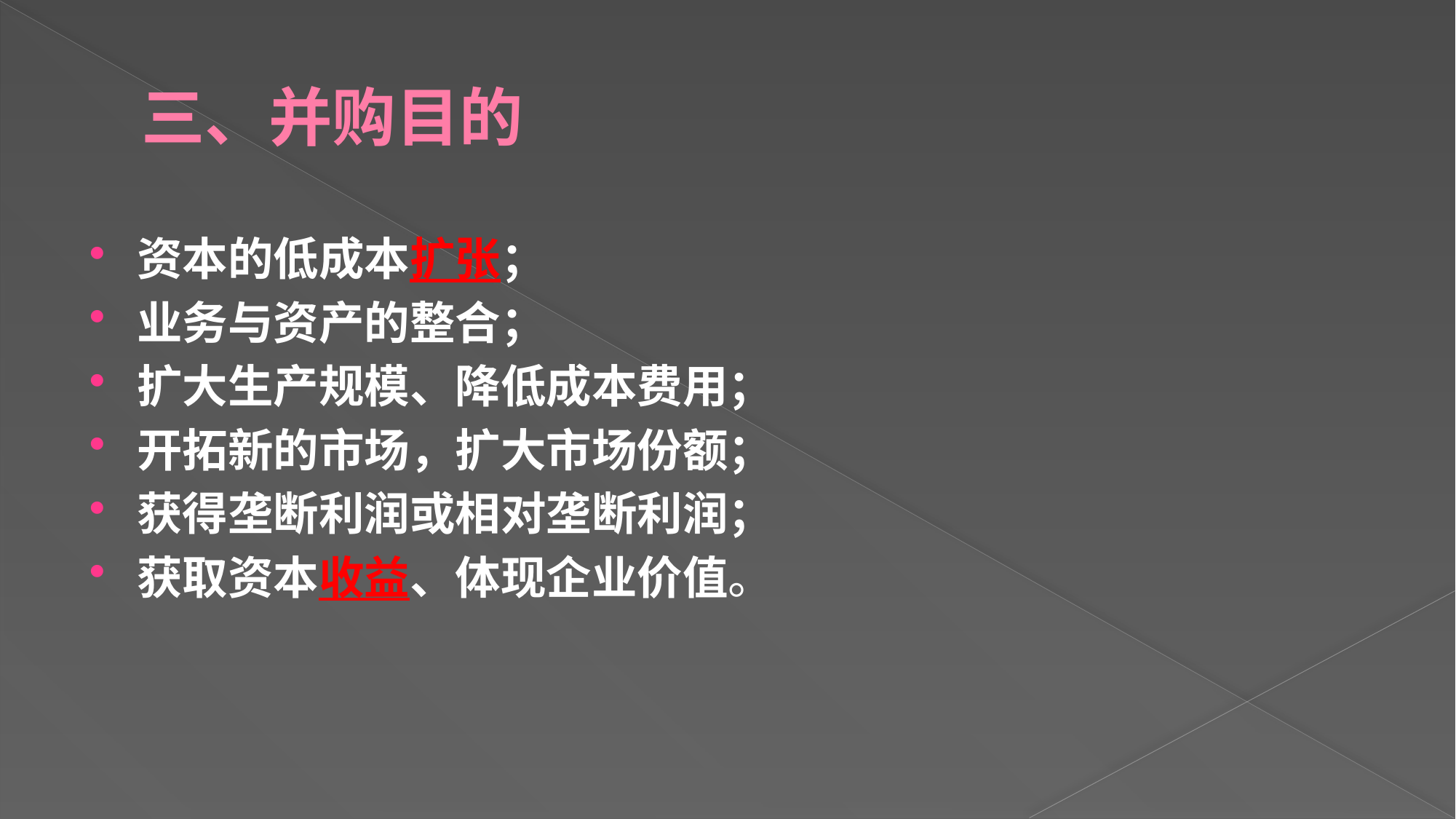

# 三、并购目的
资本的低成本扩张；
业务与资产的整合；
扩大生产规模、降低成本费用；
开拓新的市场，扩大市场份额；
获得垄断利润或相对垄断利润；
获取资本收益、体现企业价值。